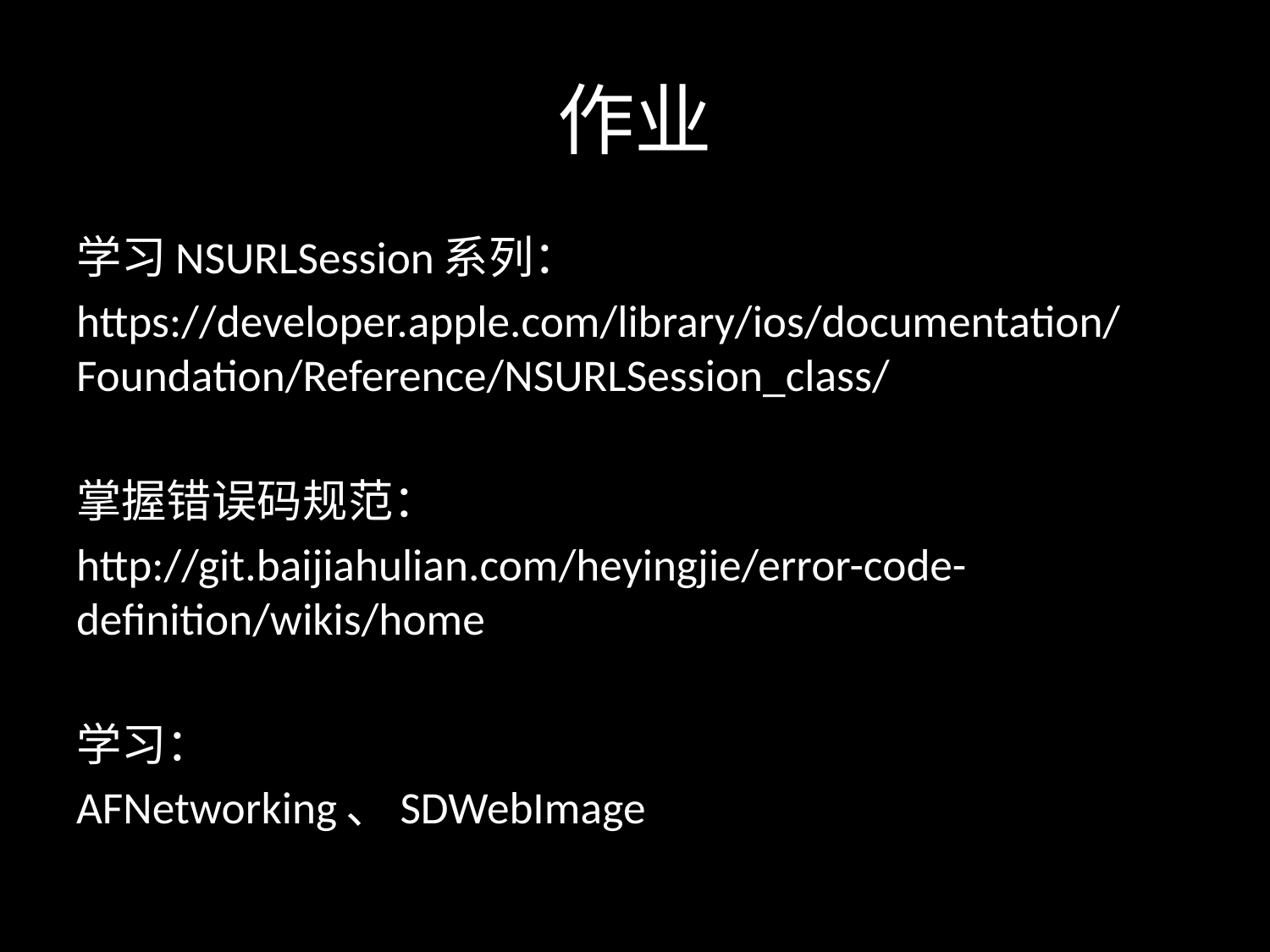

# 作业
学习NSURLSession系列：
https://developer.apple.com/library/ios/documentation/Foundation/Reference/NSURLSession_class/

掌握错误码规范：
http://git.baijiahulian.com/heyingjie/error-code-definition/wikis/home

学习：
AFNetworking、SDWebImage